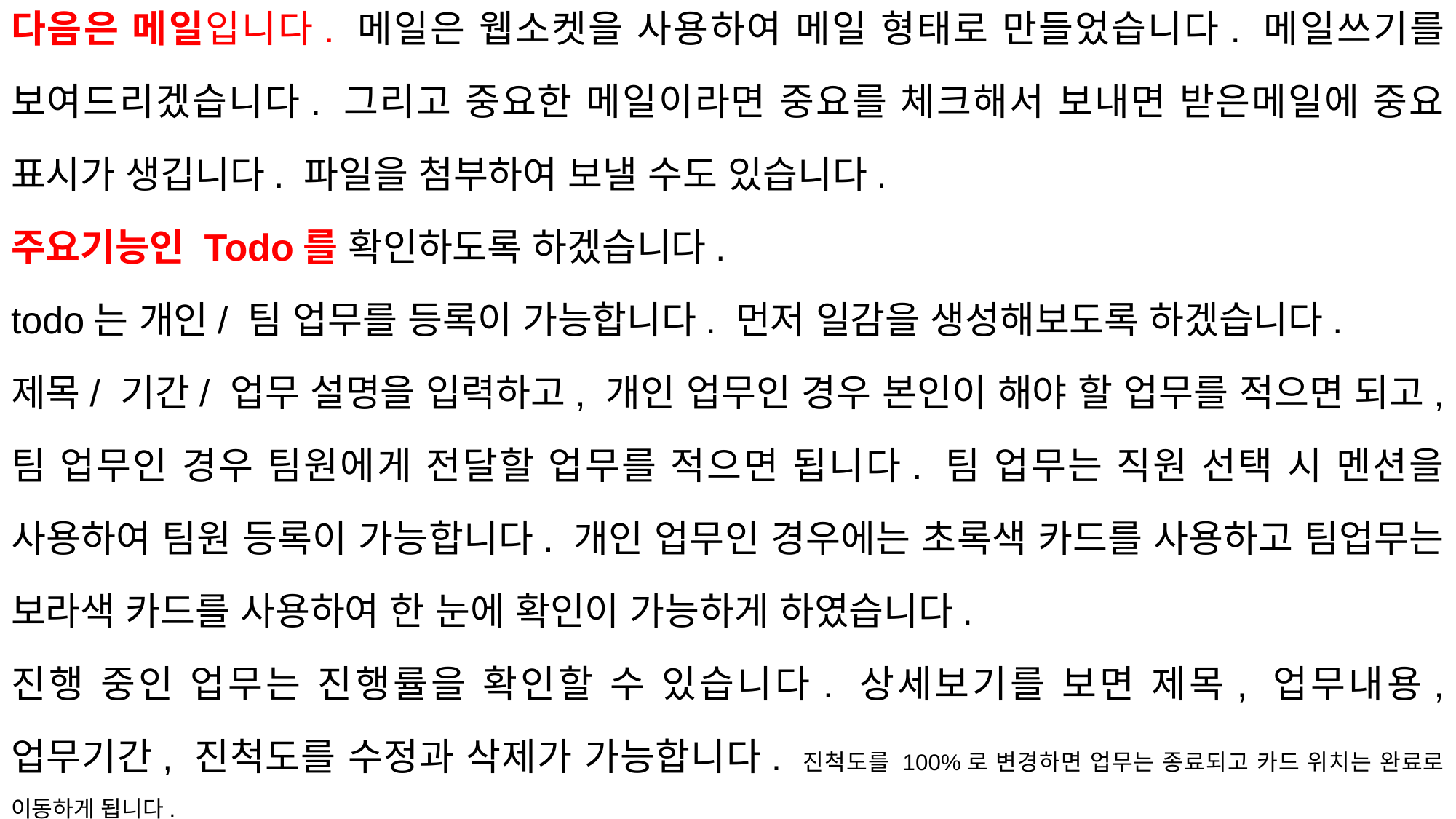

다음은 메일입니다. 메일은 웹소켓을 사용하여 메일 형태로 만들었습니다. 메일쓰기를 보여드리겠습니다. 그리고 중요한 메일이라면 중요를 체크해서 보내면 받은메일에 중요 표시가 생깁니다. 파일을 첨부하여 보낼 수도 있습니다.
주요기능인 Todo를 확인하도록 하겠습니다.
todo는 개인/ 팀 업무를 등록이 가능합니다. 먼저 일감을 생성해보도록 하겠습니다.
제목/ 기간/ 업무 설명을 입력하고, 개인 업무인 경우 본인이 해야 할 업무를 적으면 되고, 팀 업무인 경우 팀원에게 전달할 업무를 적으면 됩니다. 팀 업무는 직원 선택 시 멘션을 사용하여 팀원 등록이 가능합니다. 개인 업무인 경우에는 초록색 카드를 사용하고 팀업무는 보라색 카드를 사용하여 한 눈에 확인이 가능하게 하였습니다.
진행 중인 업무는 진행률을 확인할 수 있습니다. 상세보기를 보면 제목, 업무내용, 업무기간, 진척도를 수정과 삭제가 가능합니다. 진척도를 100%로 변경하면 업무는 종료되고 카드 위치는 완료로 이동하게 됩니다.